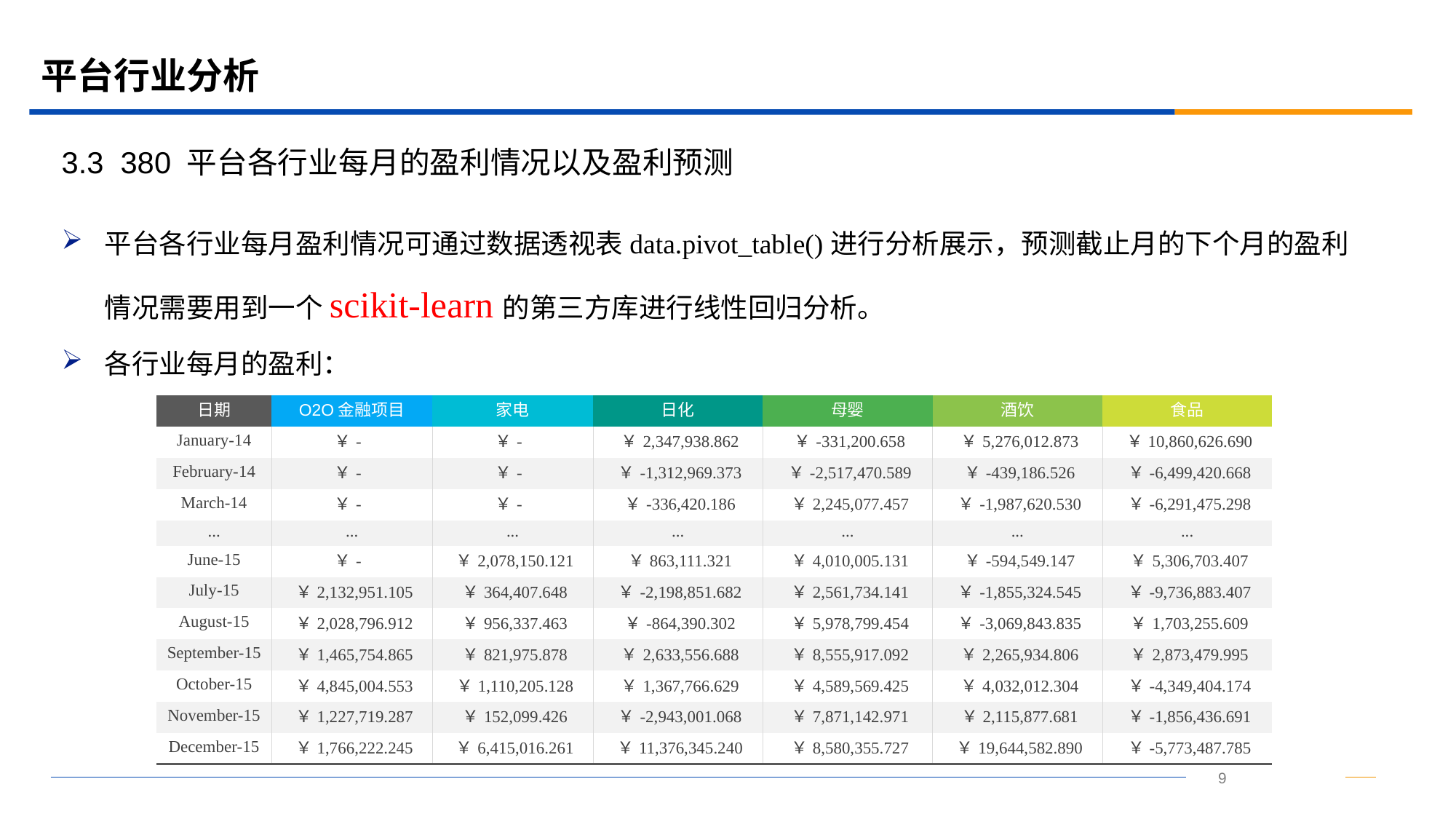

# 平台行业分析
3.3  380 平台各行业每月的盈利情况以及盈利预测
平台各行业每月盈利情况可通过数据透视表data.pivot_table()进行分析展示，预测截止月的下个月的盈利情况需要用到一个scikit-learn的第三方库进行线性回归分析。
各行业每月的盈利：

| 日期 | O2O金融项目 | 家电 | 日化 | 母婴 | 酒饮 | 食品 |
| --- | --- | --- | --- | --- | --- | --- |
| January-14 | ￥- | ￥- | ￥2,347,938.862 | ￥-331,200.658 | ￥5,276,012.873 | ￥10,860,626.690 |
| February-14 | ￥- | ￥- | ￥-1,312,969.373 | ￥-2,517,470.589 | ￥-439,186.526 | ￥-6,499,420.668 |
| March-14 | ￥- | ￥- | ￥-336,420.186 | ￥2,245,077.457 | ￥-1,987,620.530 | ￥-6,291,475.298 |
| ... | ... | ... | ... | ... | ... | ... |
| June-15 | ￥- | ￥2,078,150.121 | ￥863,111.321 | ￥4,010,005.131 | ￥-594,549.147 | ￥5,306,703.407 |
| July-15 | ￥2,132,951.105 | ￥364,407.648 | ￥-2,198,851.682 | ￥2,561,734.141 | ￥-1,855,324.545 | ￥-9,736,883.407 |
| August-15 | ￥2,028,796.912 | ￥956,337.463 | ￥-864,390.302 | ￥5,978,799.454 | ￥-3,069,843.835 | ￥1,703,255.609 |
| September-15 | ￥1,465,754.865 | ￥821,975.878 | ￥2,633,556.688 | ￥8,555,917.092 | ￥2,265,934.806 | ￥2,873,479.995 |
| October-15 | ￥4,845,004.553 | ￥1,110,205.128 | ￥1,367,766.629 | ￥4,589,569.425 | ￥4,032,012.304 | ￥-4,349,404.174 |
| November-15 | ￥1,227,719.287 | ￥152,099.426 | ￥-2,943,001.068 | ￥7,871,142.971 | ￥2,115,877.681 | ￥-1,856,436.691 |
| December-15 | ￥1,766,222.245 | ￥6,415,016.261 | ￥11,376,345.240 | ￥8,580,355.727 | ￥19,644,582.890 | ￥-5,773,487.785 |